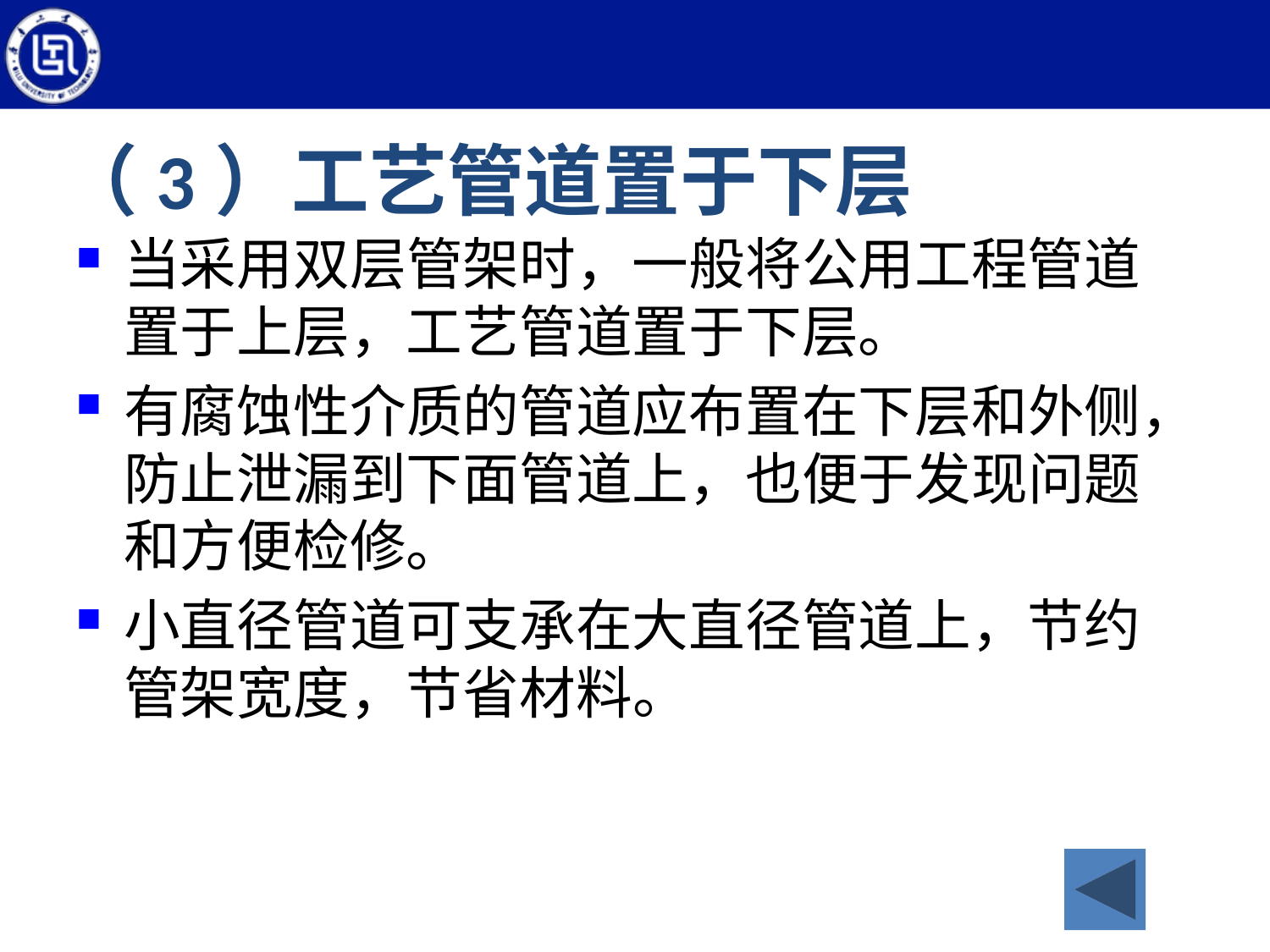

# （3）工艺管道置于下层
当采用双层管架时，一般将公用工程管道置于上层，工艺管道置于下层。
有腐蚀性介质的管道应布置在下层和外侧，防止泄漏到下面管道上，也便于发现问题和方便检修。
小直径管道可支承在大直径管道上，节约管架宽度，节省材料。